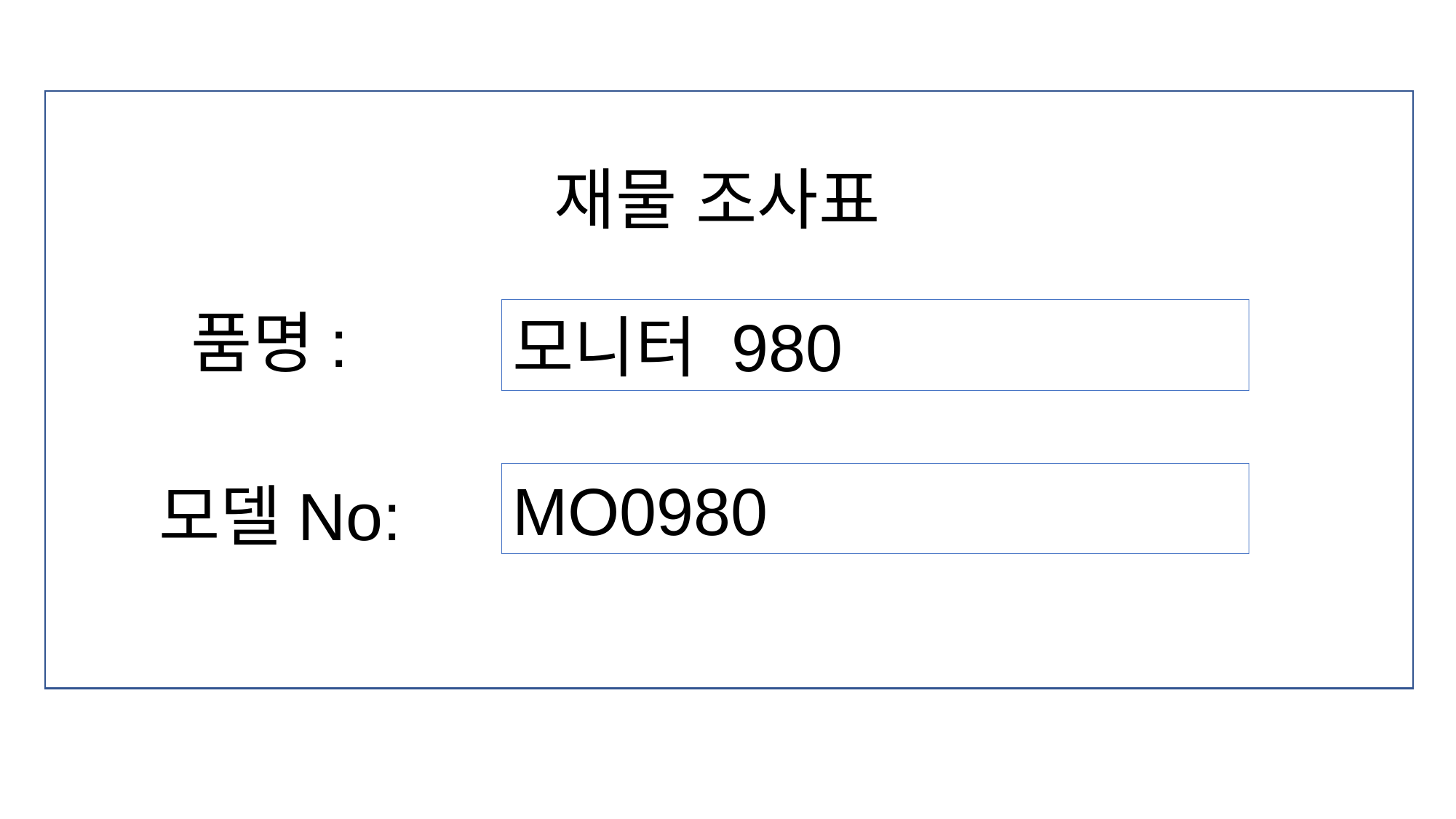

재물 조사표
품명:
모니터 980
MO0980
모델No: